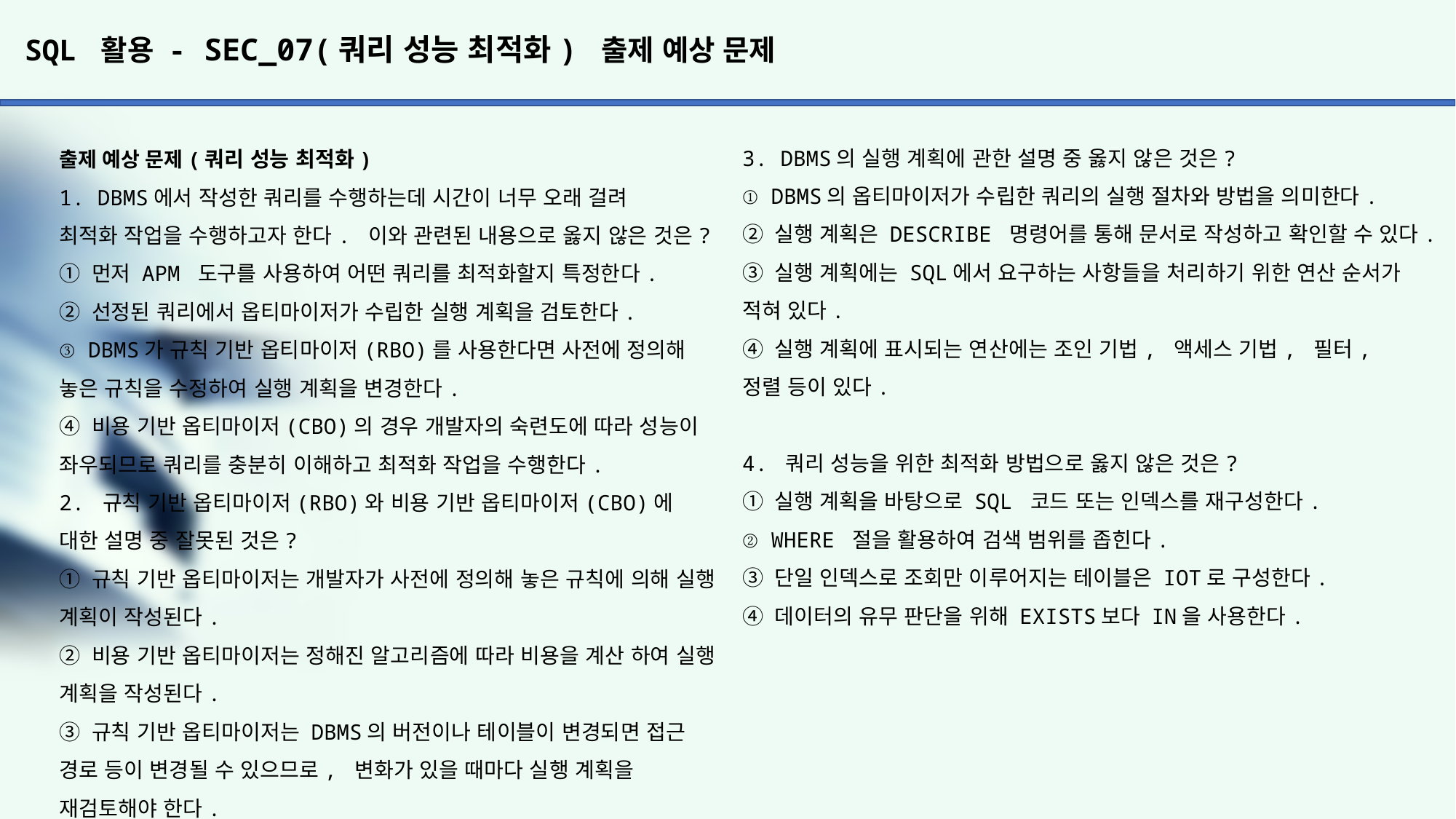

# SQL 활용 - SEC_07(쿼리 성능 최적화) 출제 예상 문제
3. DBMS의 실행 계획에 관한 설명 중 옳지 않은 것은?
① DBMS의 옵티마이저가 수립한 쿼리의 실행 절차와 방법을 의미한다.
② 실행 계획은 DESCRIBE 명령어를 통해 문서로 작성하고 확인할 수 있다.
③ 실행 계획에는 SQL에서 요구하는 사항들을 처리하기 위한 연산 순서가 적혀 있다.
④ 실행 계획에 표시되는 연산에는 조인 기법, 액세스 기법, 필터,   정렬 등이 있다.

4. 쿼리 성능을 위한 최적화 방법으로 옳지 않은 것은?
① 실행 계획을 바탕으로 SQL 코드 또는 인덱스를 재구성한다.
② WHERE 절을 활용하여 검색 범위를 좁힌다.
③ 단일 인덱스로 조회만 이루어지는 테이블은 IOT로 구성한다.
④ 데이터의 유무 판단을 위해 EXISTS보다 IN을 사용한다.
출제 예상 문제(쿼리 성능 최적화)
1. DBMS에서 작성한 쿼리를 수행하는데 시간이 너무 오래 걸려
최적화 작업을 수행하고자 한다. 이와 관련된 내용으로 옳지 않은 것은?
① 먼저 APM 도구를 사용하여 어떤 쿼리를 최적화할지 특정한다.
② 선정된 쿼리에서 옵티마이저가 수립한 실행 계획을 검토한다.
③ DBMS가 규칙 기반 옵티마이저(RBO)를 사용한다면 사전에 정의해 놓은 규칙을 수정하여 실행 계획을 변경한다.
④ 비용 기반 옵티마이저(CBO)의 경우 개발자의 숙련도에 따라 성능이 좌우되므로 쿼리를 충분히 이해하고 최적화 작업을 수행한다.
2. 규칙 기반 옵티마이저(RBO)와 비용 기반 옵티마이저(CBO)에
대한 설명 중 잘못된 것은?
① 규칙 기반 옵티마이저는 개발자가 사전에 정의해 놓은 규칙에 의해 실행 계획이 작성된다.
② 비용 기반 옵티마이저는 정해진 알고리즘에 따라 비용을 계산 하여 실행 계획을 작성된다.
③ 규칙 기반 옵티마이저는 DBMS의 버전이나 테이블이 변경되면 접근 경로 등이 변경될 수 있으므로, 변화가 있을 때마다 실행 계획을 재검토해야 한다.
④ 실무에서 주로 사용되는 것은 비용 기반 옵티마이저이다.